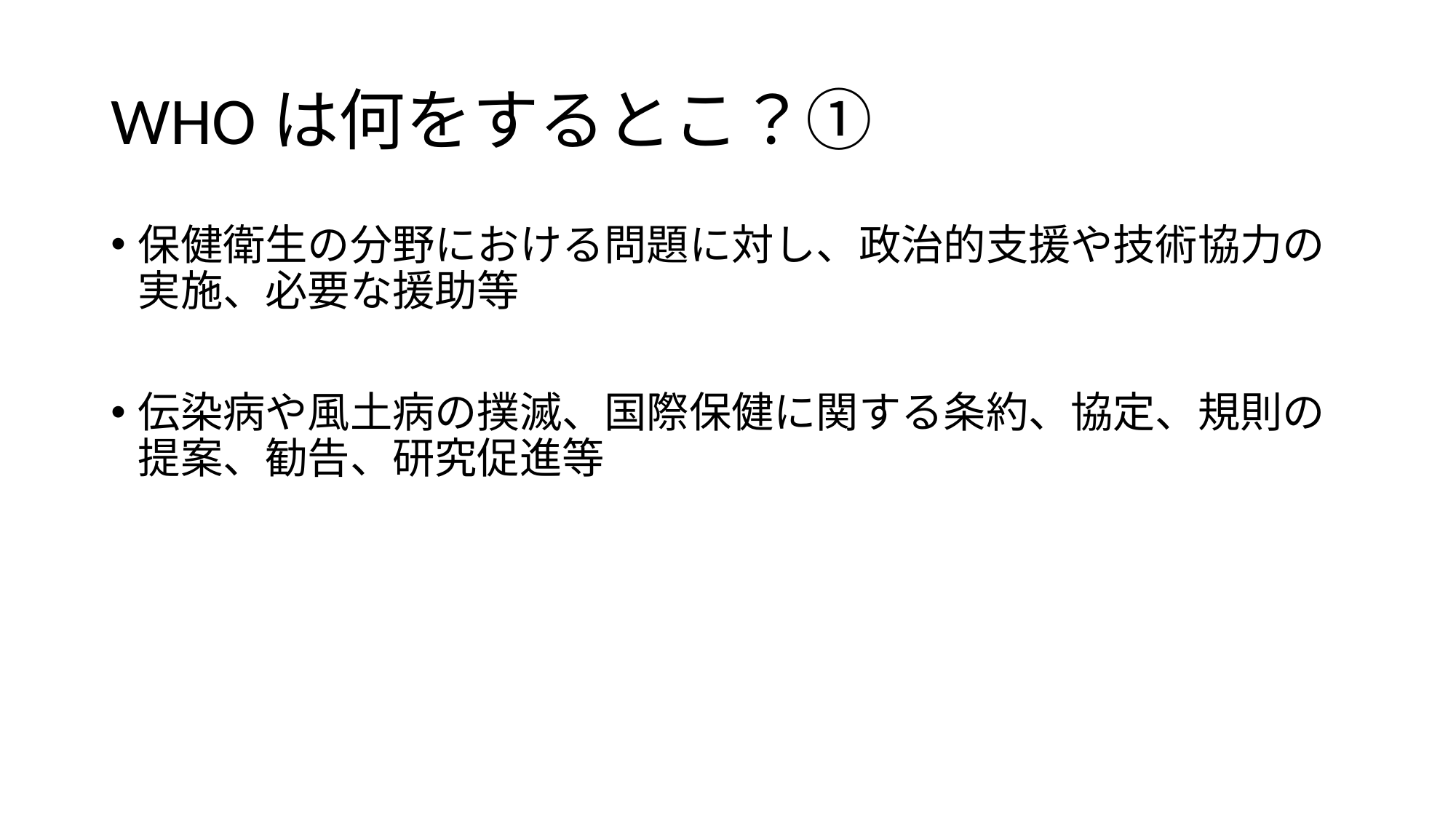

# WHOは何をするとこ？①
保健衛生の分野における問題に対し、政治的支援や技術協力の実施、必要な援助等

伝染病や風土病の撲滅、国際保健に関する条約、協定、規則の提案、勧告、研究促進等